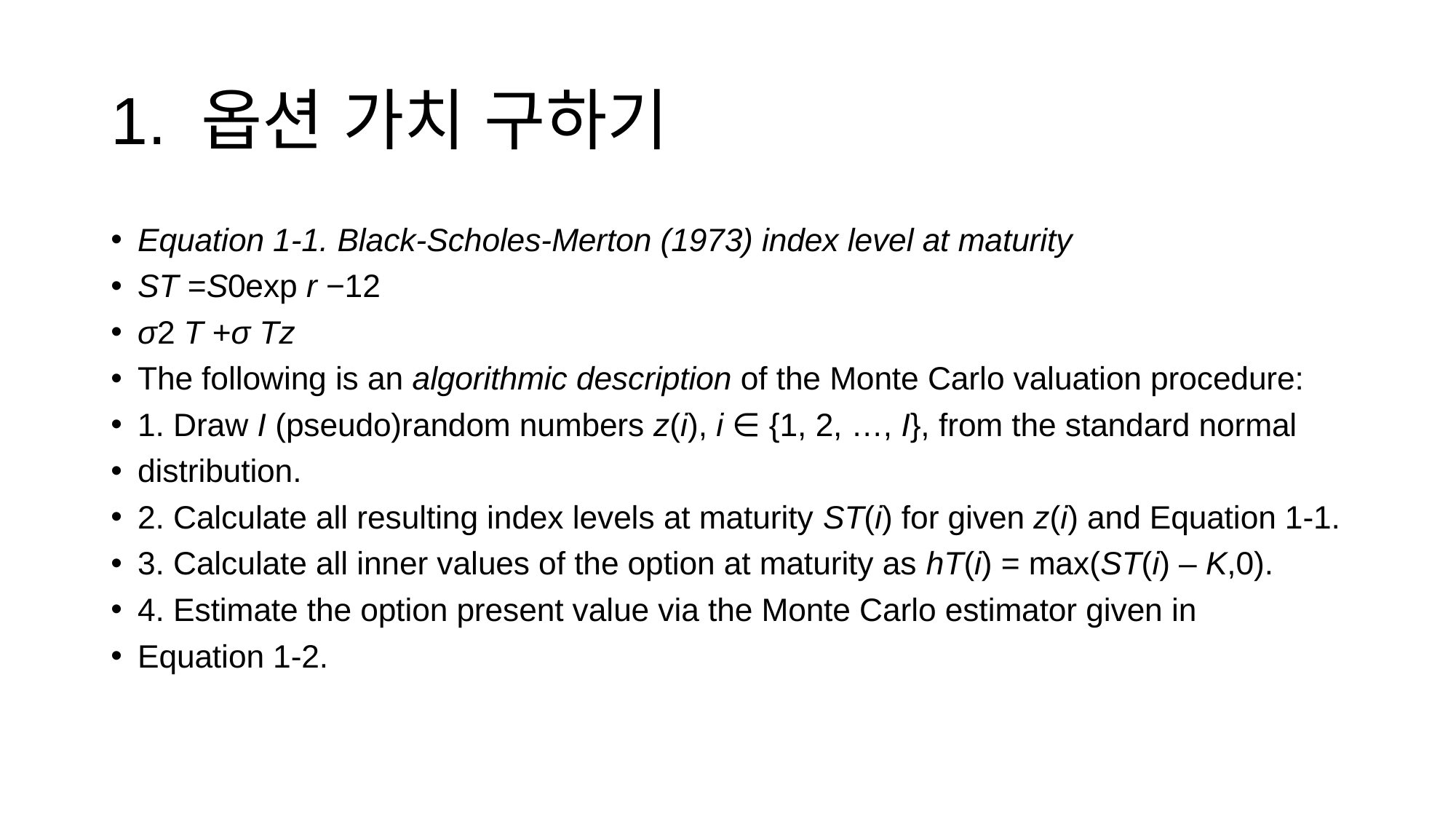

# 1. 옵션 가치 구하기
Equation 1-1. Black-Scholes-Merton (1973) index level at maturity
ST =S0exp r −12
σ2 T +σ Tz
The following is an algorithmic description of the Monte Carlo valuation procedure:
1. Draw I (pseudo)random numbers z(i), i ∈ {1, 2, …, I}, from the standard normal
distribution.
2. Calculate all resulting index levels at maturity ST(i) for given z(i) and Equation 1-1.
3. Calculate all inner values of the option at maturity as hT(i) = max(ST(i) – K,0).
4. Estimate the option present value via the Monte Carlo estimator given in
Equation 1-2.